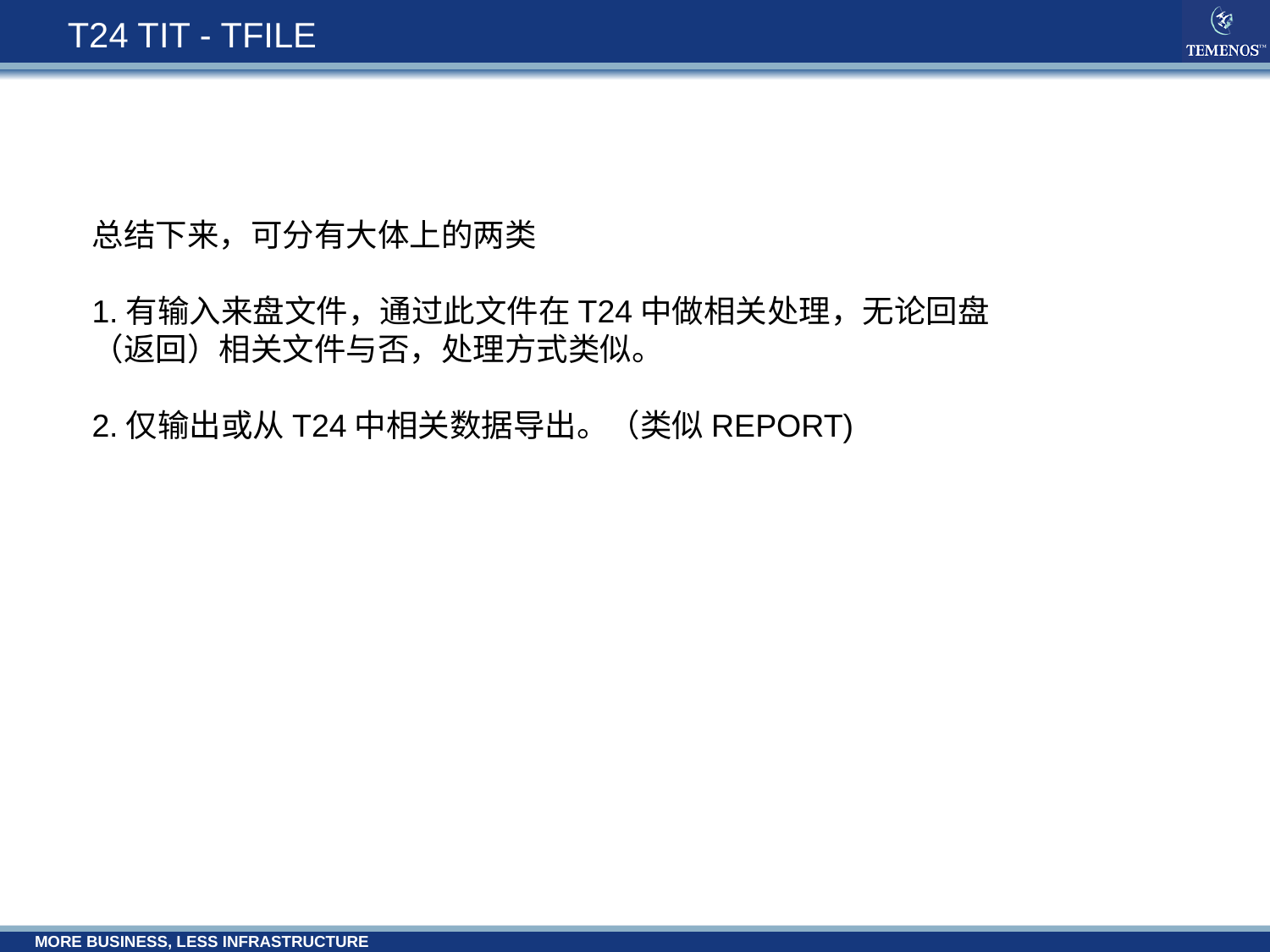

# T24 TIT - TFILE
总结下来，可分有大体上的两类

1.有输入来盘文件，通过此文件在T24中做相关处理，无论回盘（返回）相关文件与否，处理方式类似。

2.仅输出或从T24中相关数据导出。（类似REPORT)